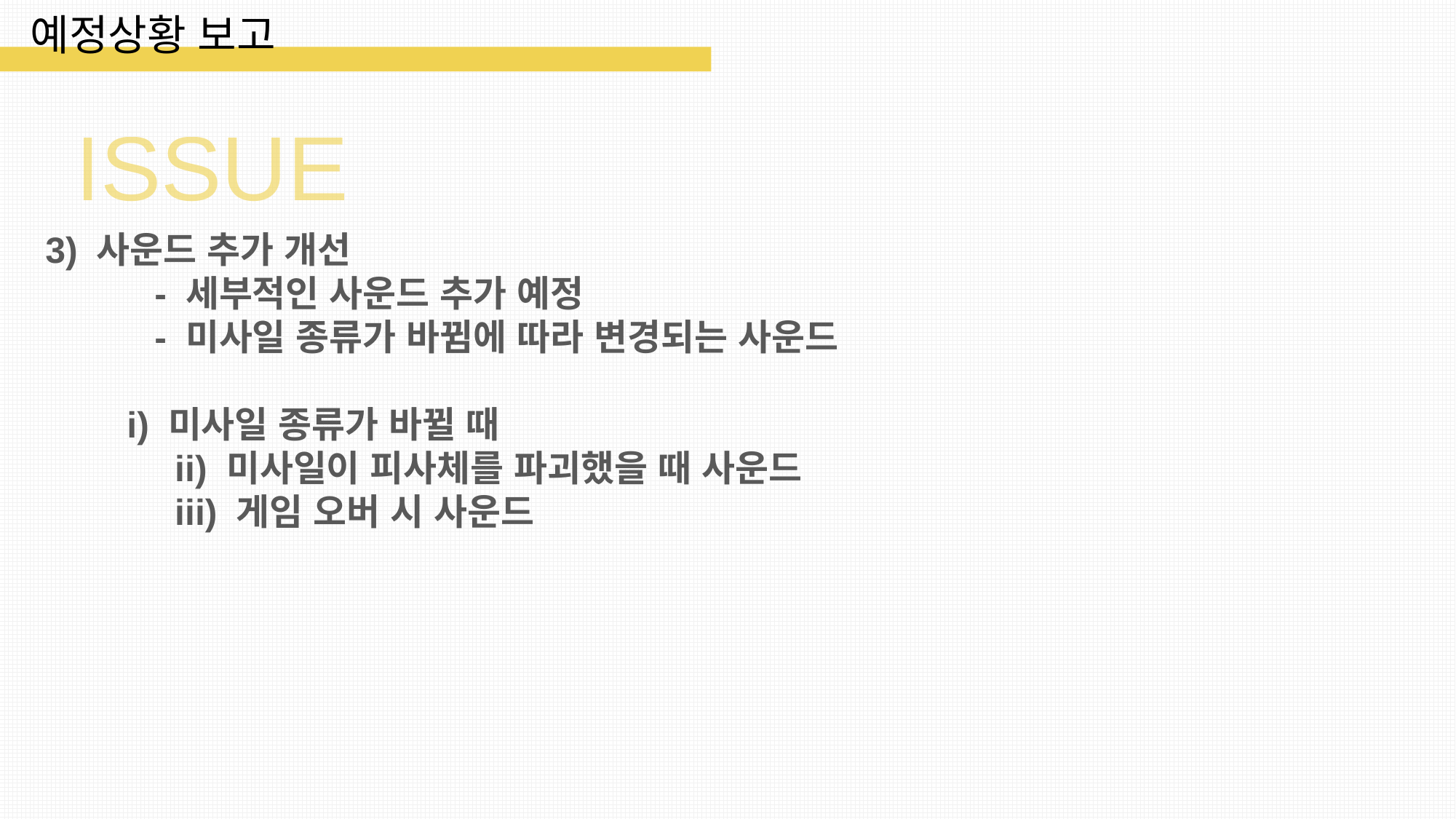

예정상황 보고

ISSUE
3) 사운드 추가 개선
	- 세부적인 사운드 추가 예정
	- 미사일 종류가 바뀜에 따라 변경되는 사운드

        i) 미사일 종류가 바뀔 때
	  ii) 미사일이 피사체를 파괴했을 때 사운드
	  iii) 게임 오버 시 사운드